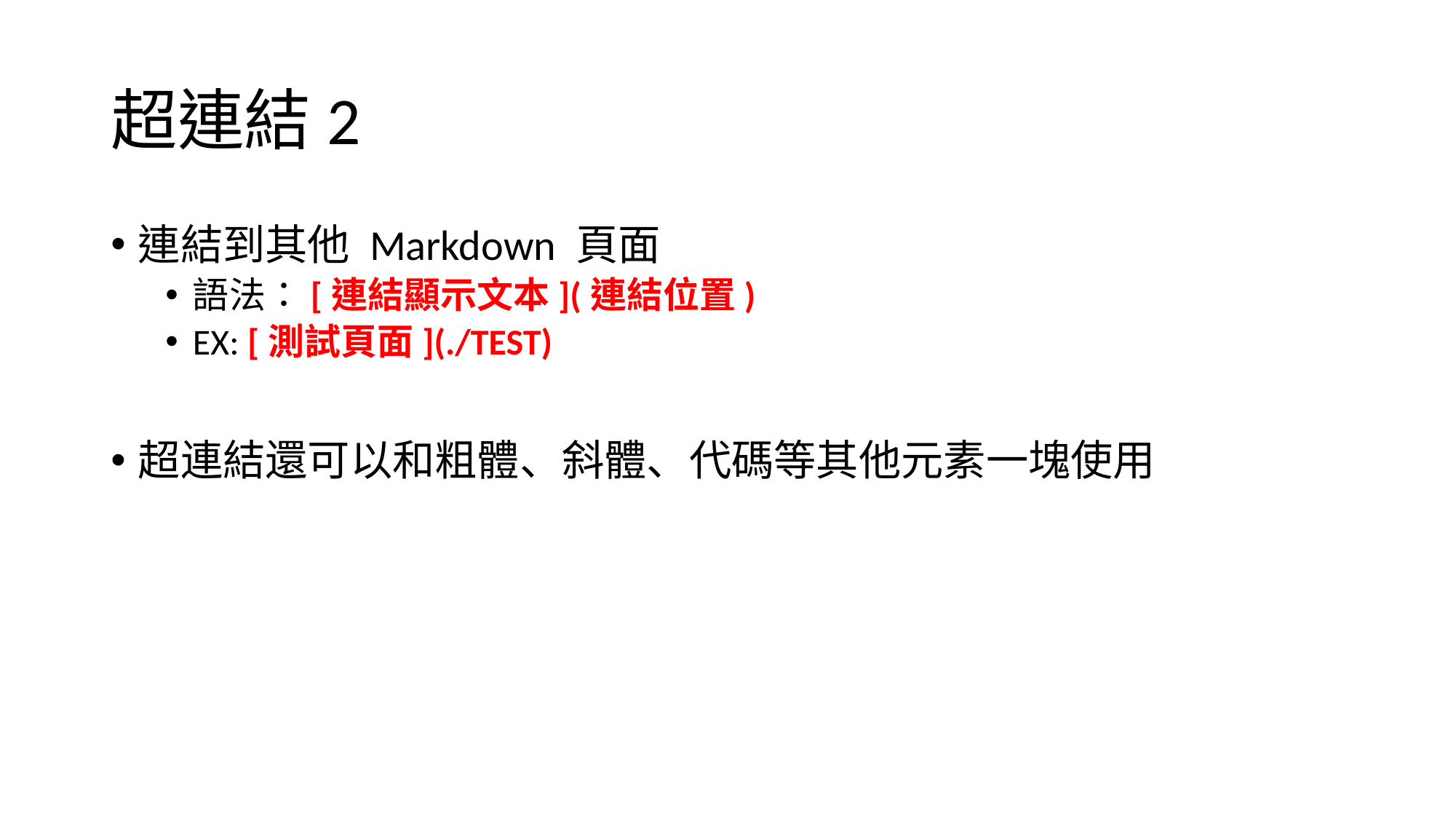

# 超連結2
連結到其他 Markdown 頁面
語法：[連結顯示文本](連結位置)
EX: [測試頁面](./TEST)

超連結還可以和粗體、斜體、代碼等其他元素一塊使用